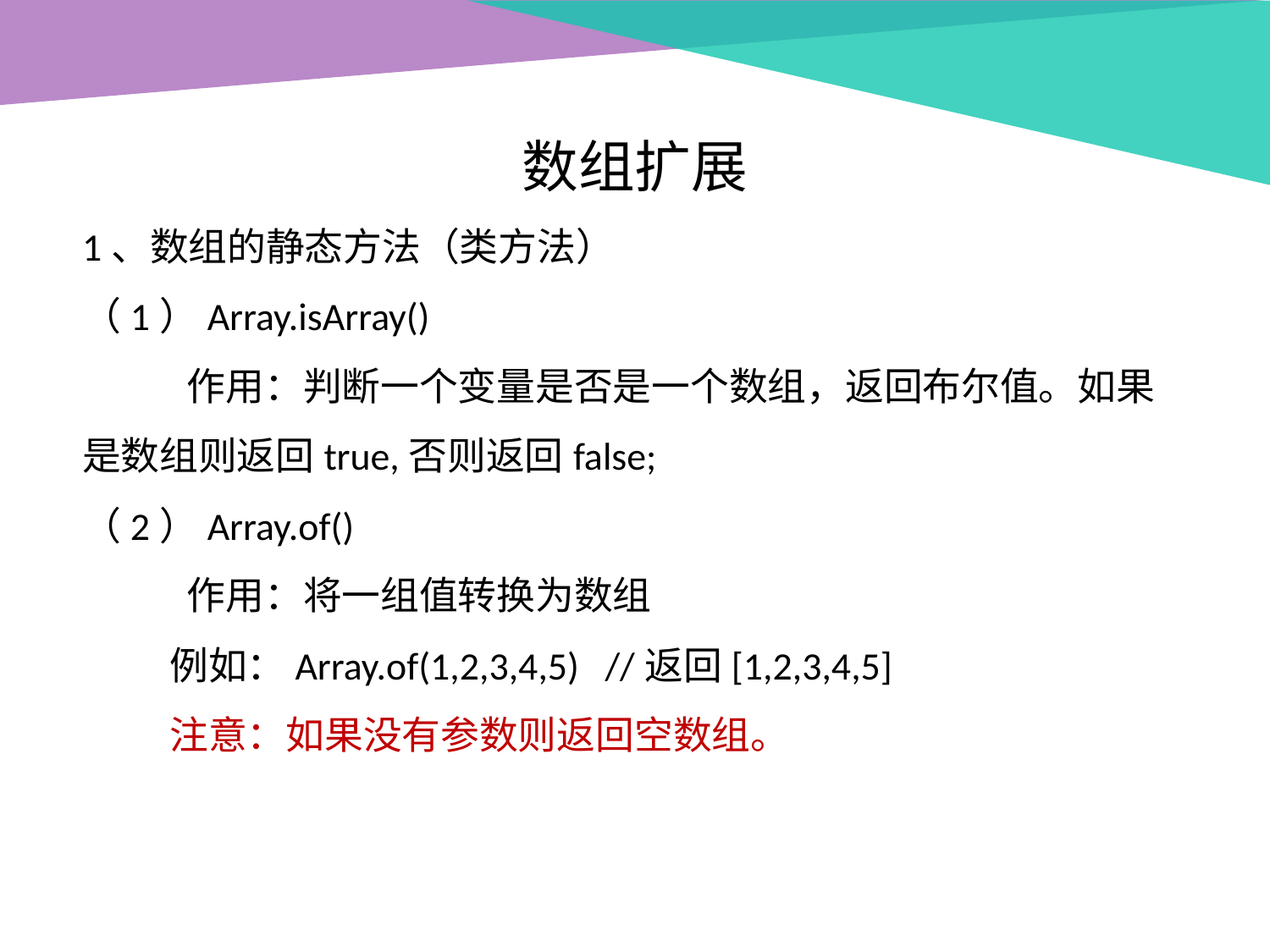

数组扩展
1、数组的静态方法（类方法）
（1）Array.isArray()
           作用：判断一个变量是否是一个数组，返回布尔值。如果是数组则返回true,否则返回false;
（2）Array.of()
           作用：将一组值转换为数组
         例如：Array.of(1,2,3,4,5)   //返回[1,2,3,4,5]
         注意：如果没有参数则返回空数组。